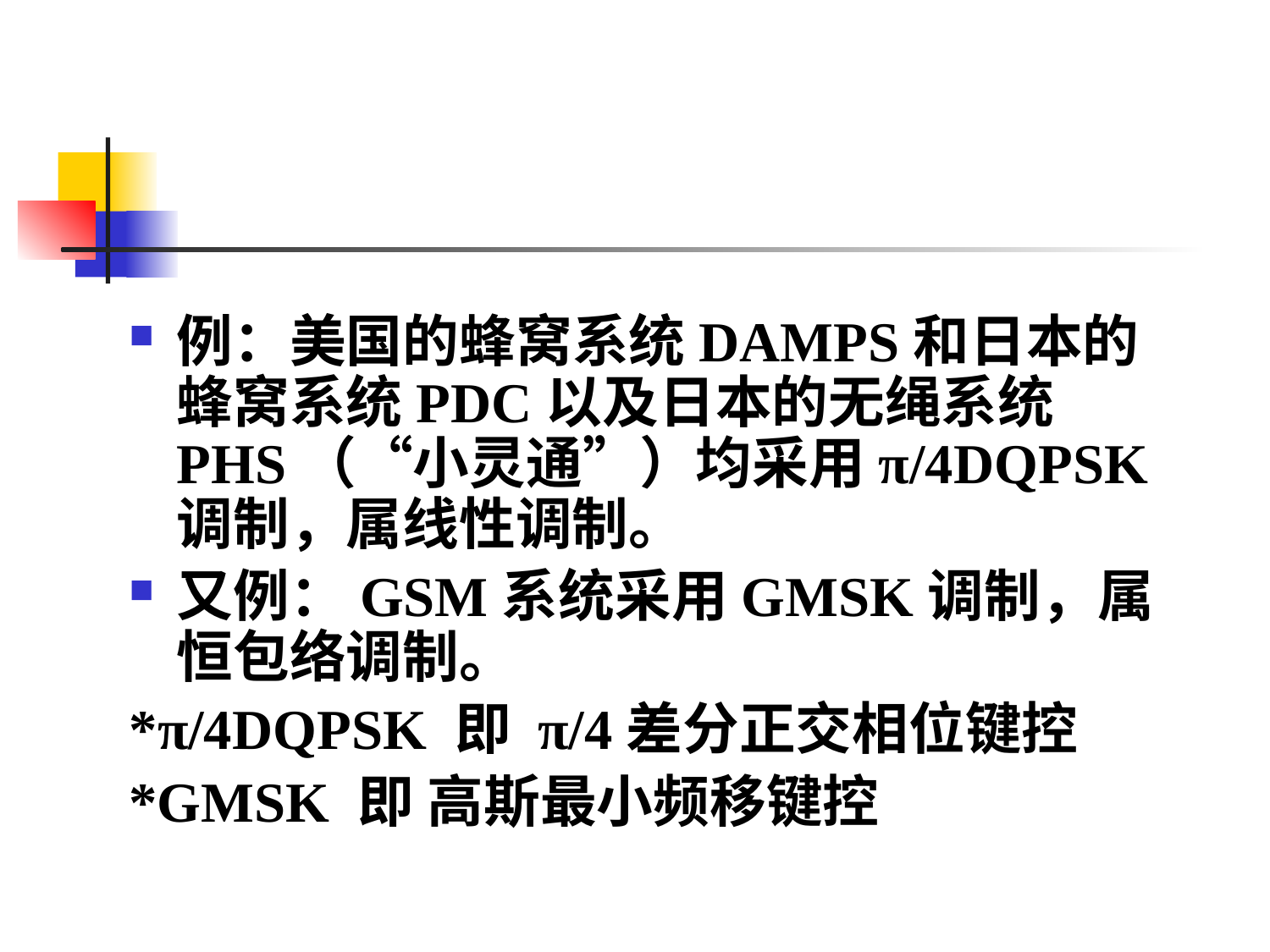

#
例：美国的蜂窝系统DAMPS和日本的蜂窝系统PDC以及日本的无绳系统PHS（“小灵通”）均采用π/4DQPSK 调制，属线性调制。
又例：GSM系统采用GMSK调制，属恒包络调制。
*π/4DQPSK 即 π/4差分正交相位键控
*GMSK 即 高斯最小频移键控